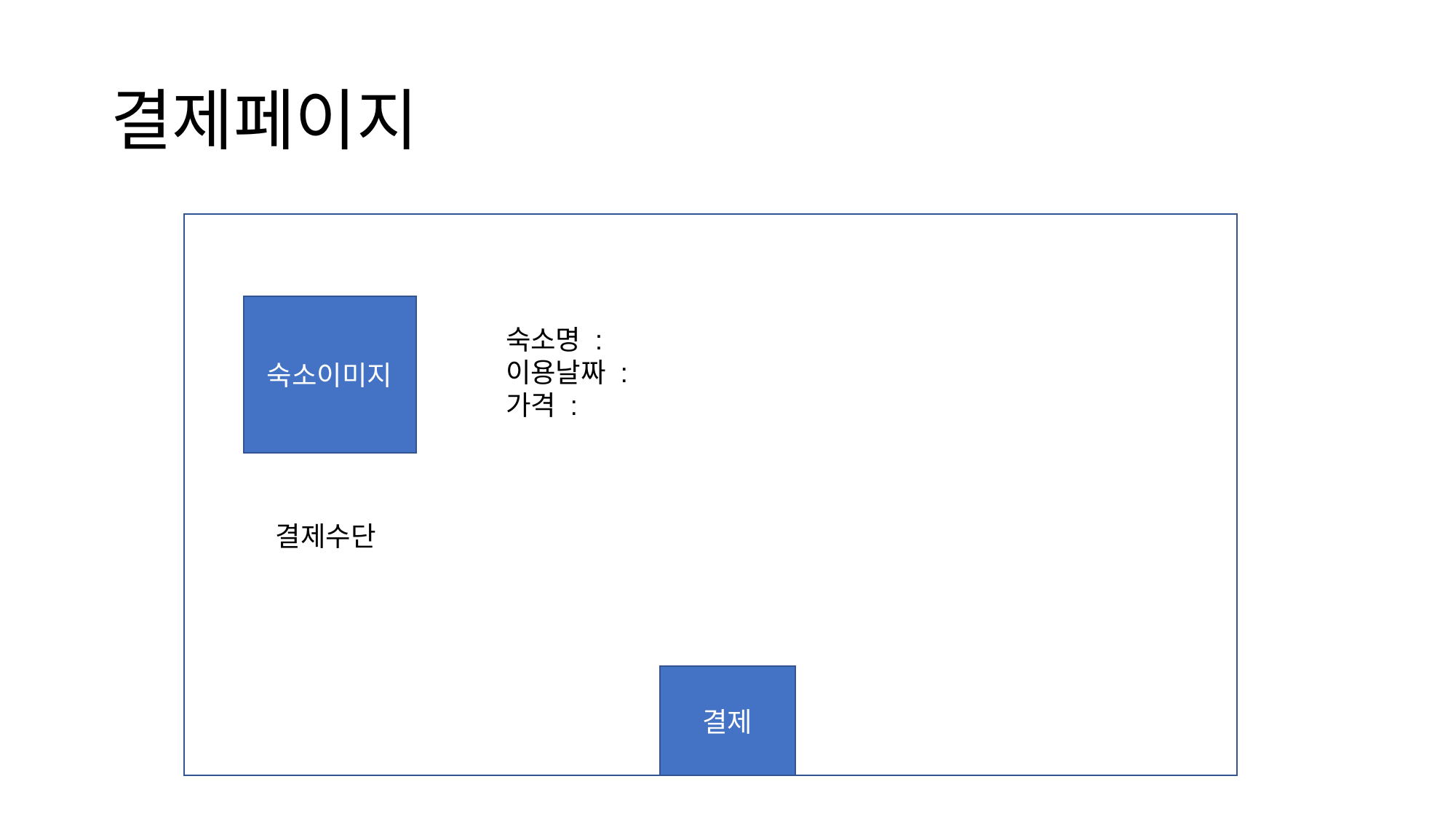

# 결제페이지

숙소이미지
숙소명 :
이용날짜 :
가격 :
결제수단
결제